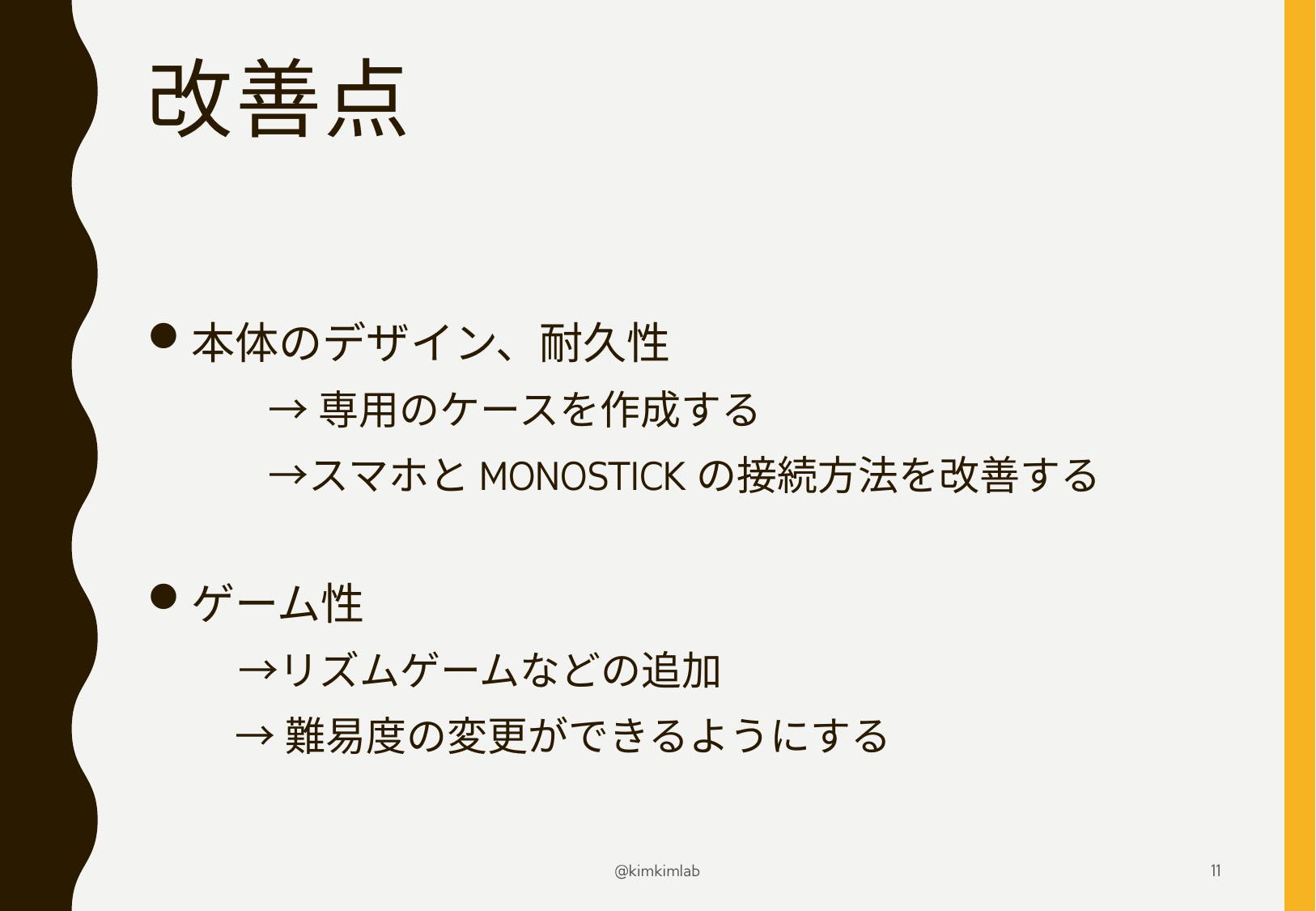

# 改善点
本体のデザイン、耐久性
	→専用のケースを作成する
　　	→スマホとMONOSTICKの接続方法を改善する

ゲーム性
　→リズムゲームなどの追加
   →難易度の変更ができるようにする

@kimkimlab
11